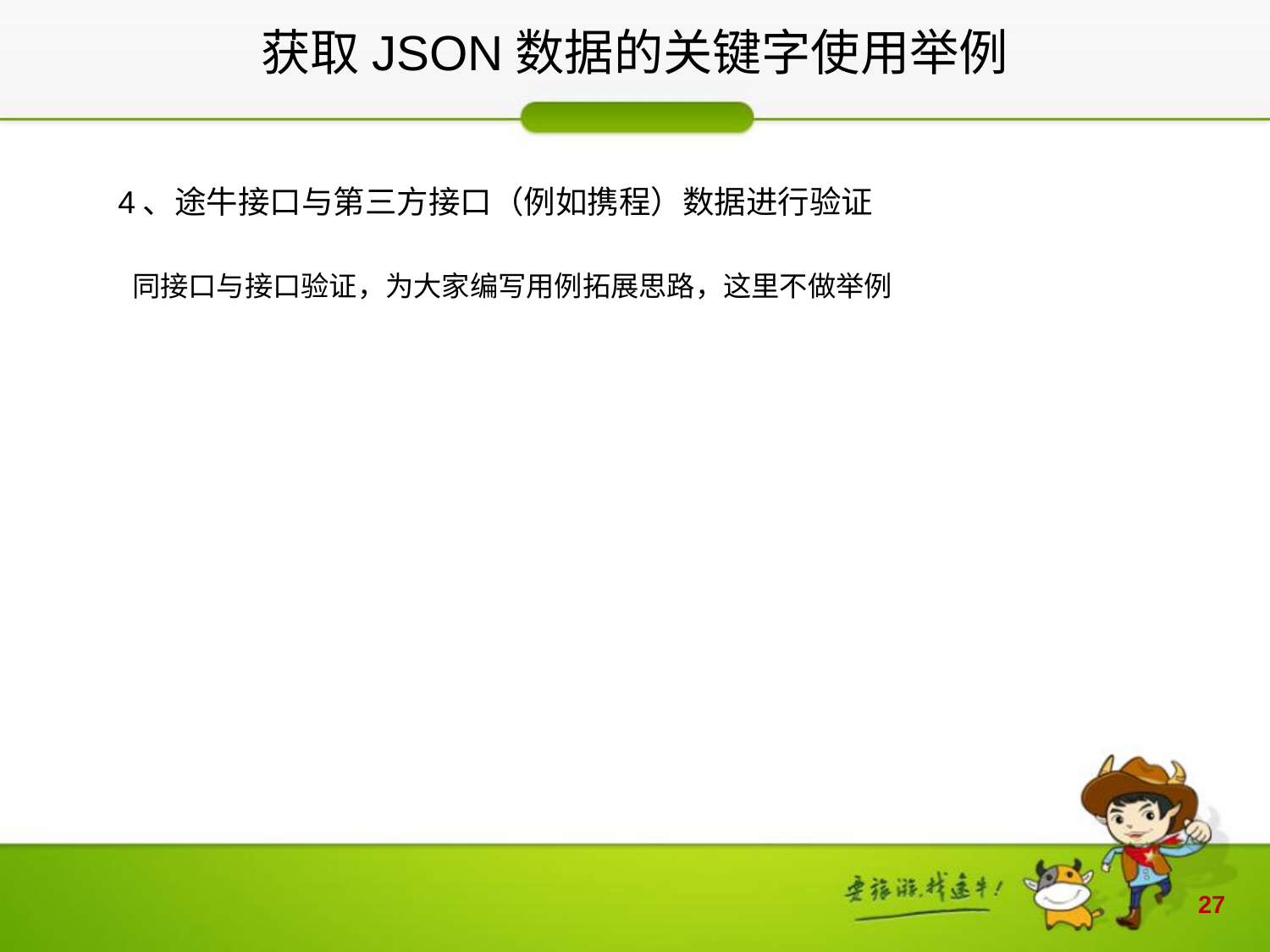

获取JSON数据的关键字使用举例

4、途牛接口与第三方接口（例如携程）数据进行验证
同接口与接口验证，为大家编写用例拓展思路，这里不做举例
27